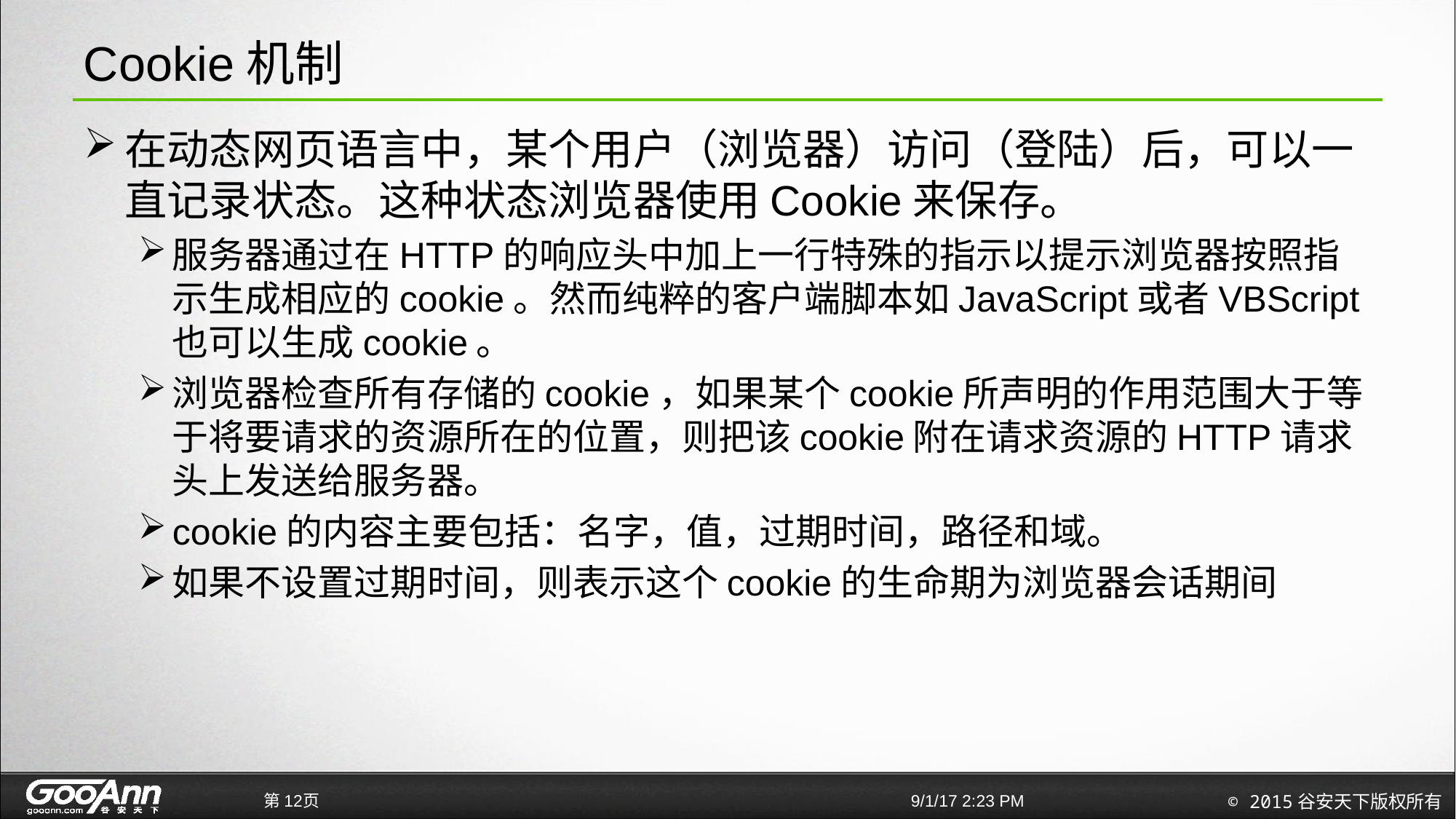

# Cookie机制
在动态网页语言中，某个用户（浏览器）访问（登陆）后，可以一直记录状态。这种状态浏览器使用Cookie来保存。
服务器通过在HTTP的响应头中加上一行特殊的指示以提示浏览器按照指示生成相应的cookie。然而纯粹的客户端脚本如JavaScript或者VBScript也可以生成cookie。
浏览器检查所有存储的cookie，如果某个cookie所声明的作用范围大于等于将要请求的资源所在的位置，则把该cookie附在请求资源的HTTP请求头上发送给服务器。
cookie的内容主要包括：名字，值，过期时间，路径和域。
如果不设置过期时间，则表示这个cookie的生命期为浏览器会话期间